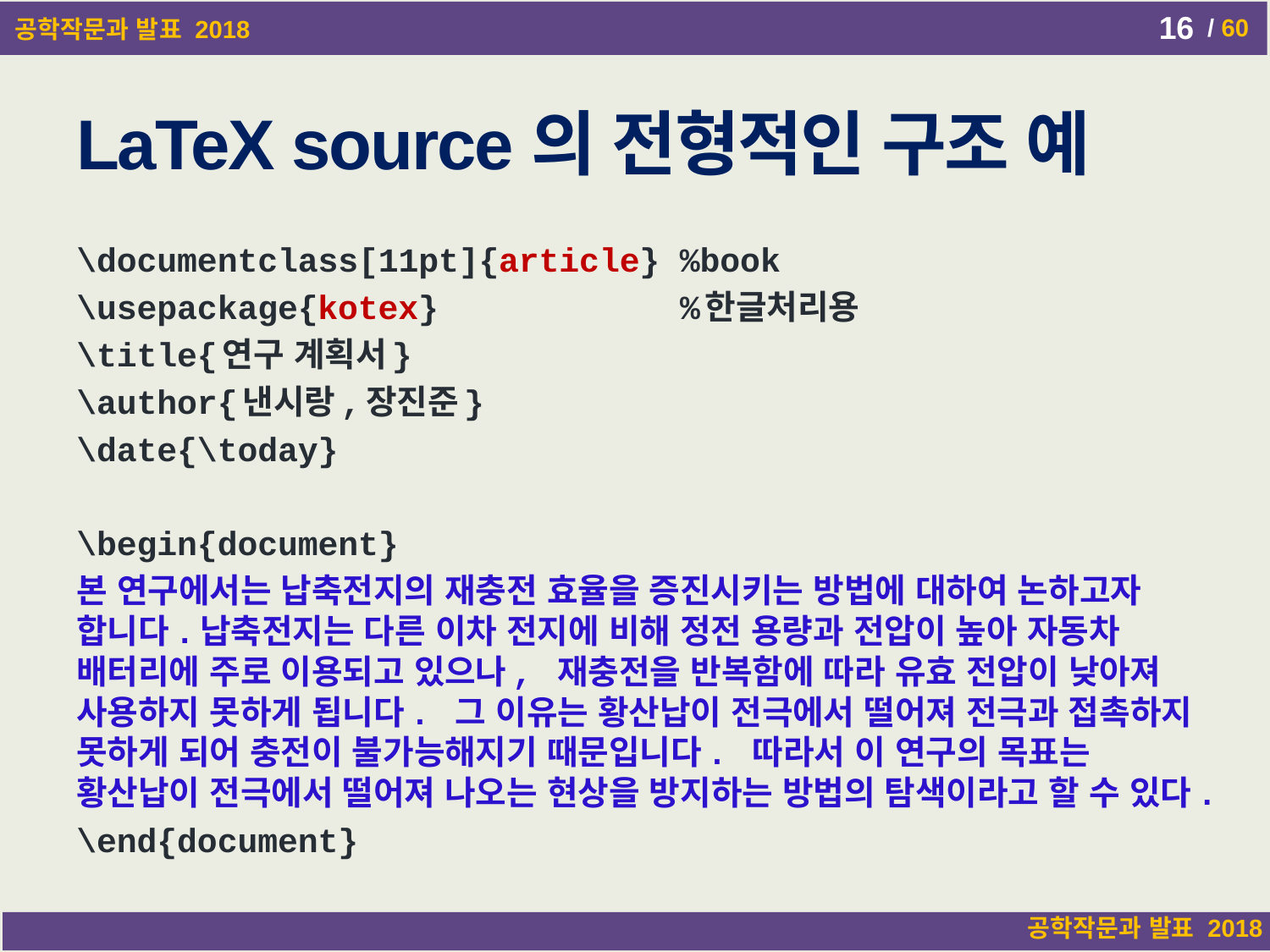

16
# LaTeX source의 전형적인 구조 예
\documentclass[11pt]{article} %book
\usepackage{kotex}            %한글처리용
\title{연구 계획서}
\author{낸시랑,장진준}
\date{\today}

\begin{document}
본 연구에서는 납축전지의 재충전 효율을 증진시키는 방법에 대하여 논하고자 합니다.납축전지는 다른 이차 전지에 비해 정전 용량과 전압이 높아 자동차 배터리에 주로 이용되고 있으나, 재충전을 반복함에 따라 유효 전압이 낮아져 사용하지 못하게 됩니다. 그 이유는 황산납이 전극에서 떨어져 전극과 접촉하지 못하게 되어 충전이 불가능해지기 때문입니다. 따라서 이 연구의 목표는 황산납이 전극에서 떨어져 나오는 현상을 방지하는 방법의 탐색이라고 할 수 있다.
\end{document}